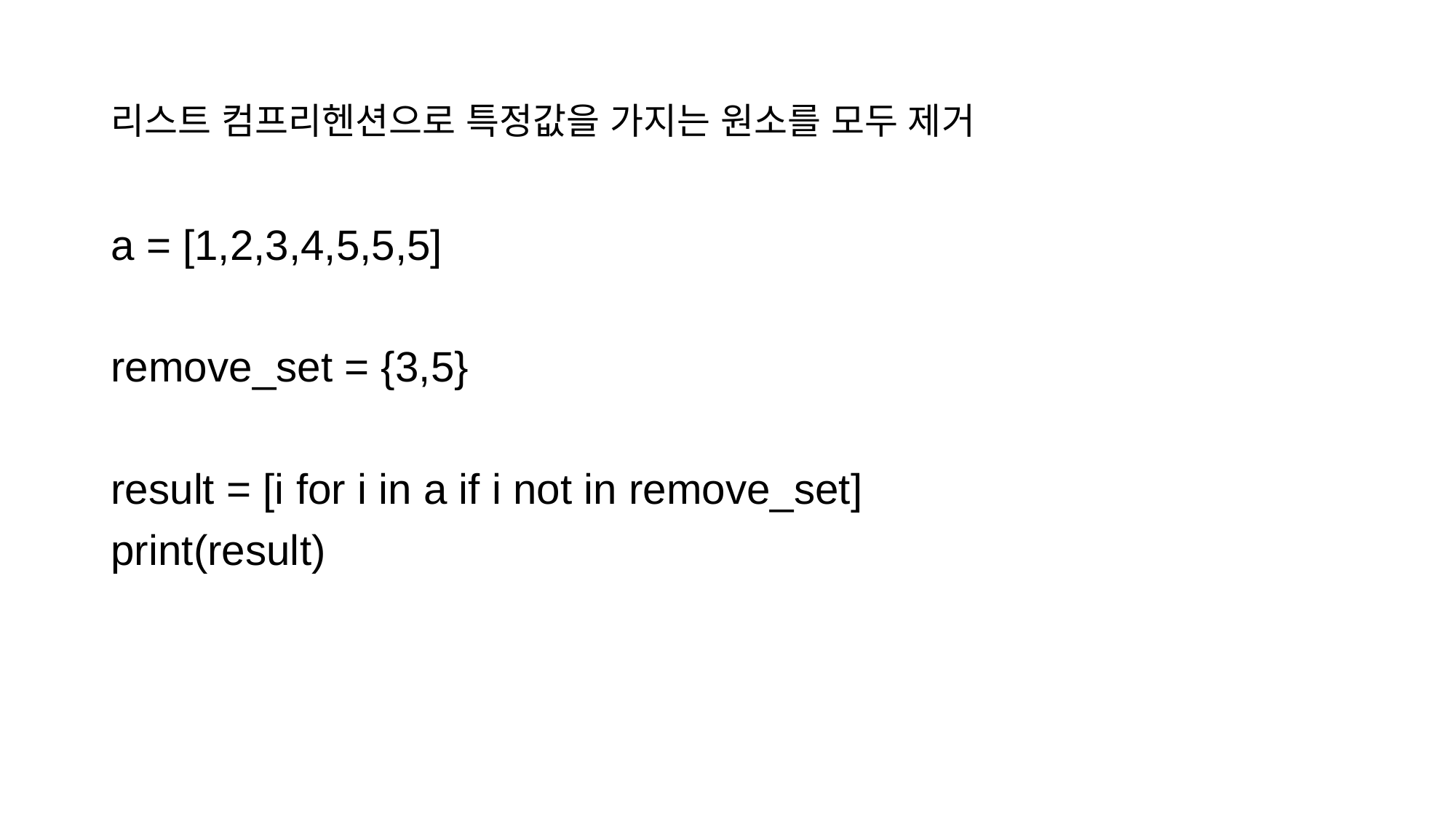

# 리스트 컴프리헨션으로 특정값을 가지는 원소를 모두 제거
a = [1,2,3,4,5,5,5]

remove_set = {3,5}

result = [i for i in a if i not in remove_set]
print(result)